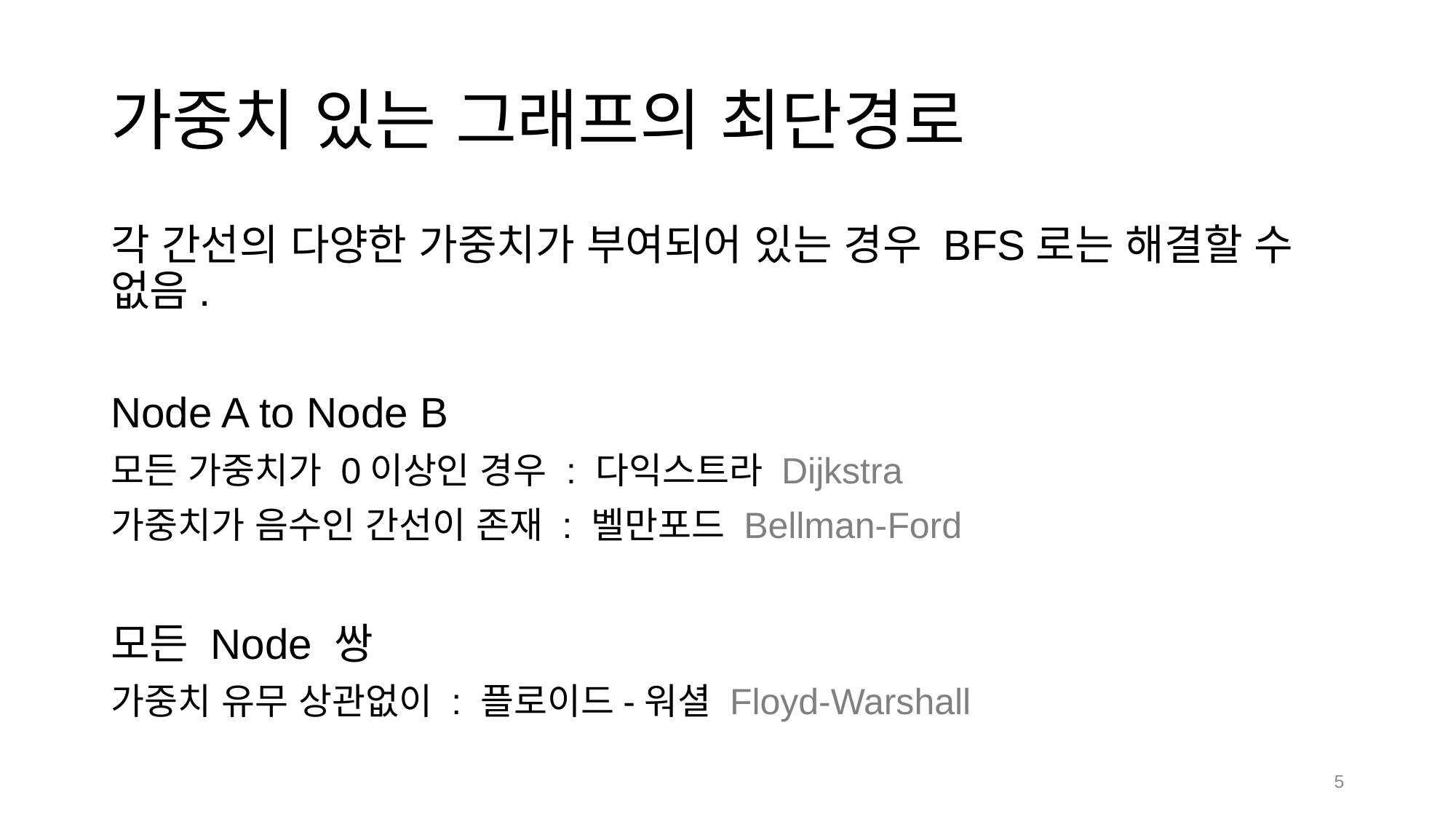

# 가중치 있는 그래프의 최단경로
각 간선의 다양한 가중치가 부여되어 있는 경우 BFS로는 해결할 수 없음.

Node A to Node B
모든 가중치가 0이상인 경우 : 다익스트라 Dijkstra
가중치가 음수인 간선이 존재 : 벨만포드 Bellman-Ford

모든 Node 쌍
가중치 유무 상관없이 : 플로이드-워셜 Floyd-Warshall
5